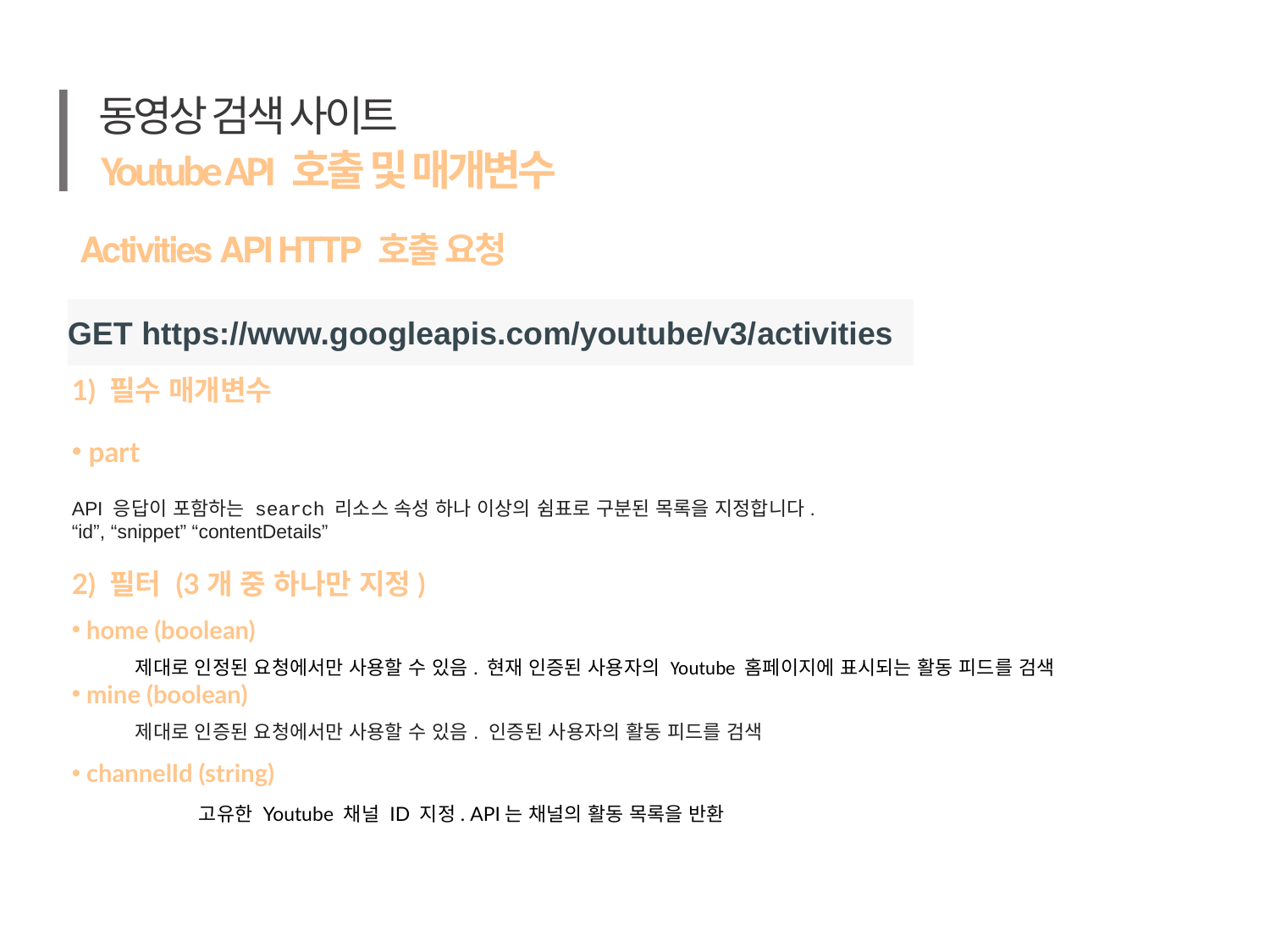

동영상 검색 사이트

Youtube API 호출 및 매개변수
Activities API HTTP 호출 요청
GET https://www.googleapis.com/youtube/v3/activities
1) 필수 매개변수
 part
API 응답이 포함하는 search 리소스 속성 하나 이상의 쉼표로 구분된 목록을 지정합니다.
“id”, “snippet” “contentDetails”
2) 필터 (3개 중 하나만 지정)
 home (boolean)
제대로 인정된 요청에서만 사용할 수 있음. 현재 인증된 사용자의 Youtube 홈페이지에 표시되는 활동 피드를 검색
 mine (boolean)
제대로 인증된 요청에서만 사용할 수 있음. 인증된 사용자의 활동 피드를 검색
 channelId (string)
	고유한 Youtube 채널 ID 지정. API는 채널의 활동 목록을 반환